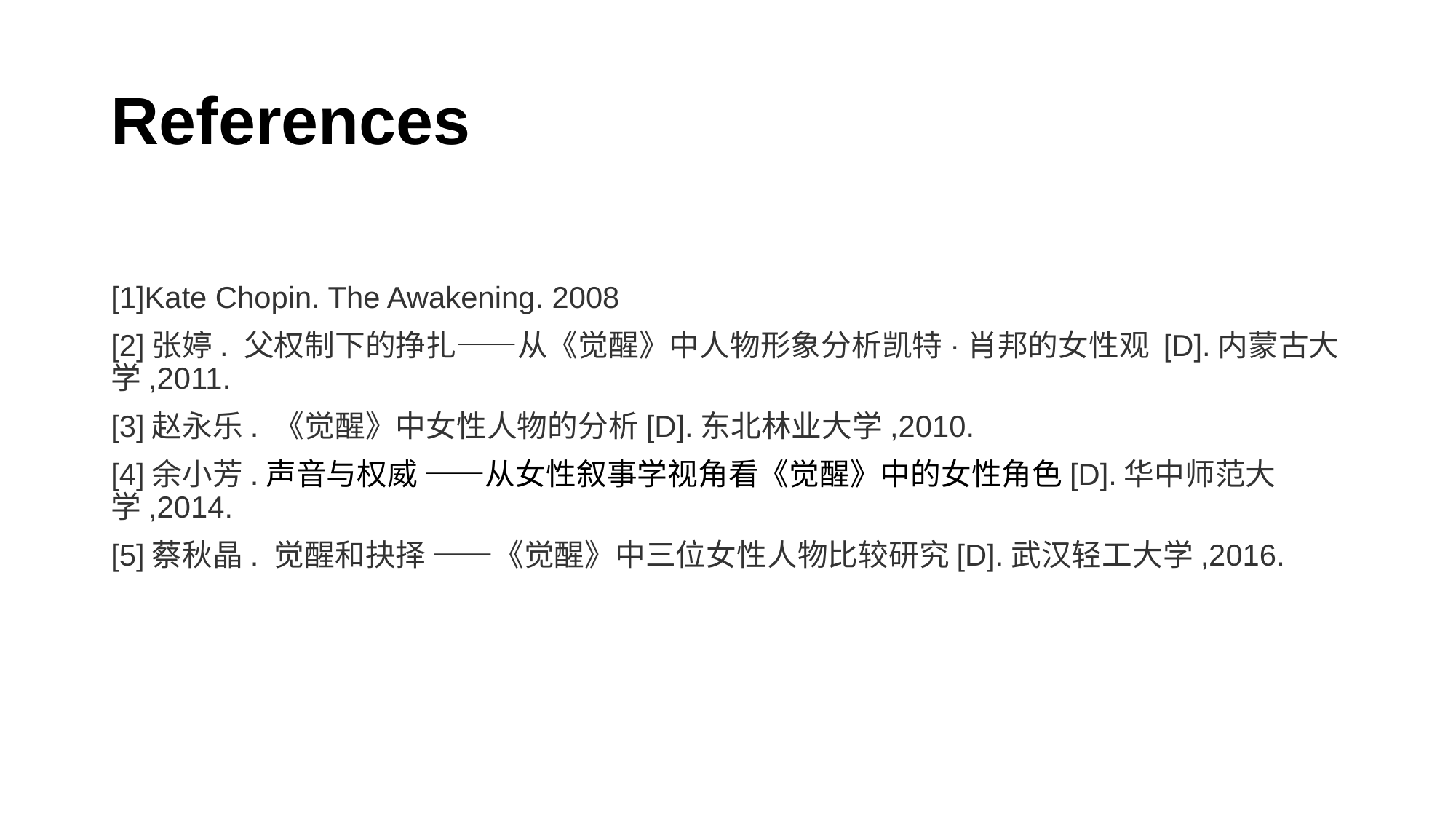

# References
[1]Kate Chopin. The Awakening. 2008
[2]张婷. 父权制下的挣扎——从《觉醒》中人物形象分析凯特·肖邦的女性观 [D].内蒙古大学,2011.
[3]赵永乐. 《觉醒》中女性人物的分析[D].东北林业大学,2010.
[4]余小芳.声音与权威 ——从女性叙事学视角看《觉醒》中的女性角色[D].华中师范大学,2014.
[5]蔡秋晶. 觉醒和抉择 ——《觉醒》中三位女性人物比较研究[D].武汉轻工大学,2016.